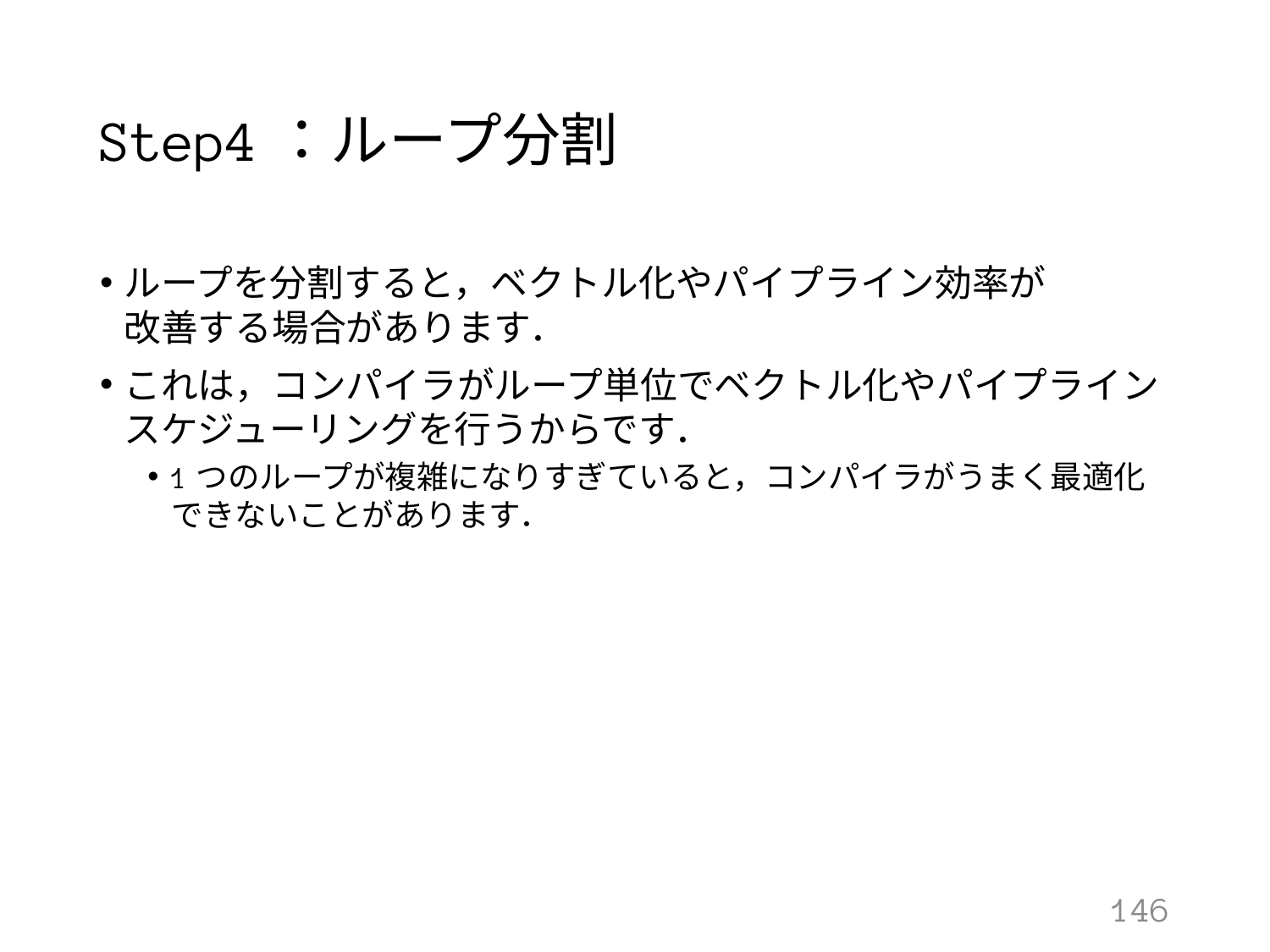

# Step4：ループ分割
ループを分割すると，ベクトル化やパイプライン効率が
改善する場合があります．
これは，コンパイラがループ単位でベクトル化やパイプラインスケジューリングを行うからです．
1つのループが複雑になりすぎていると，コンパイラがうまく最適化できないことがあります．
146